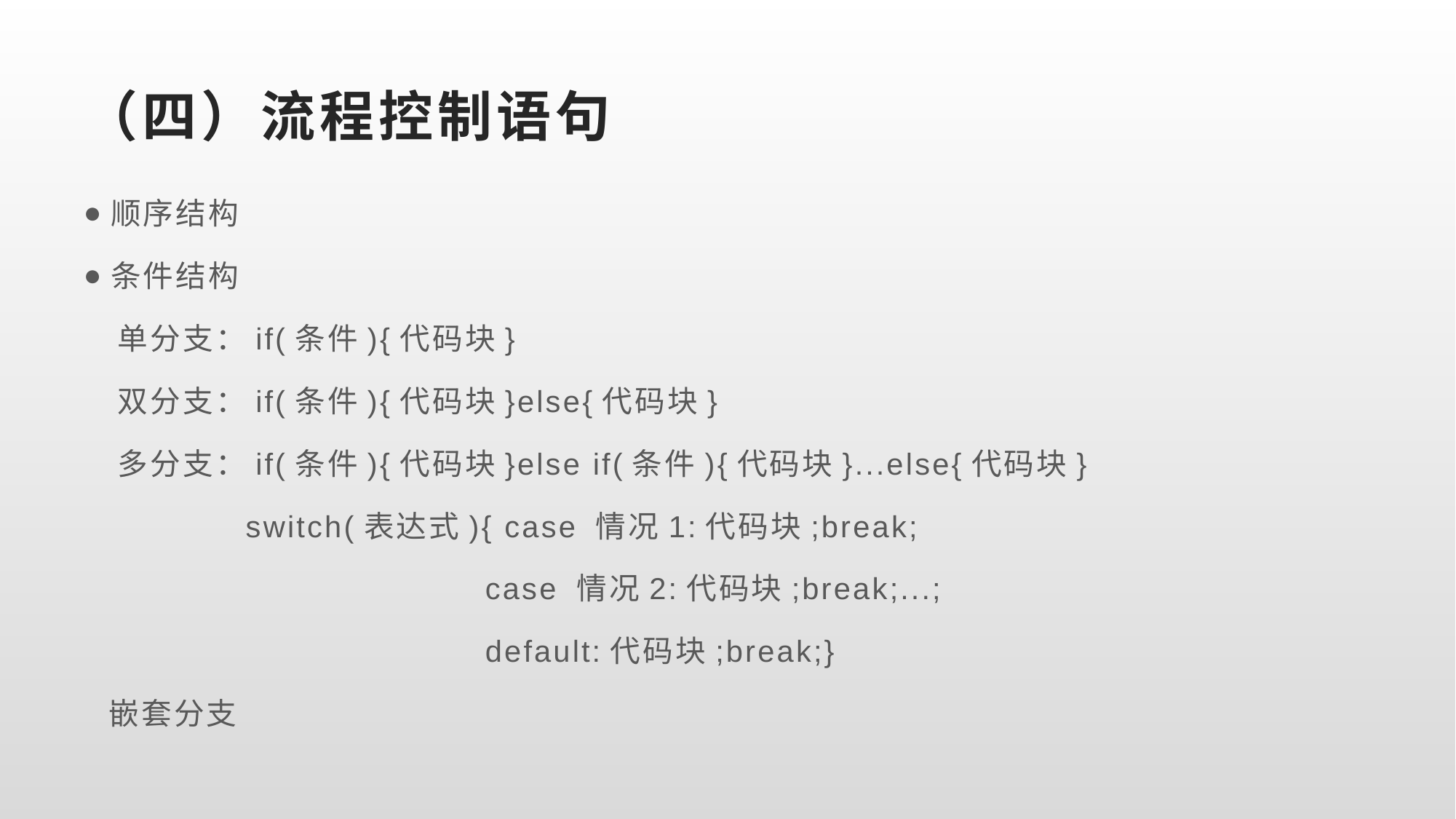

# （四）流程控制语句
顺序结构
条件结构
   单分支：if(条件){代码块}
   双分支：if(条件){代码块}else{代码块}
   多分支：if(条件){代码块}else if(条件){代码块}...else{代码块}
	     switch(表达式){ case 情况1:代码块;break;
			       case 情况2:代码块;break;...;
 			       default:代码块;break;}
  嵌套分支